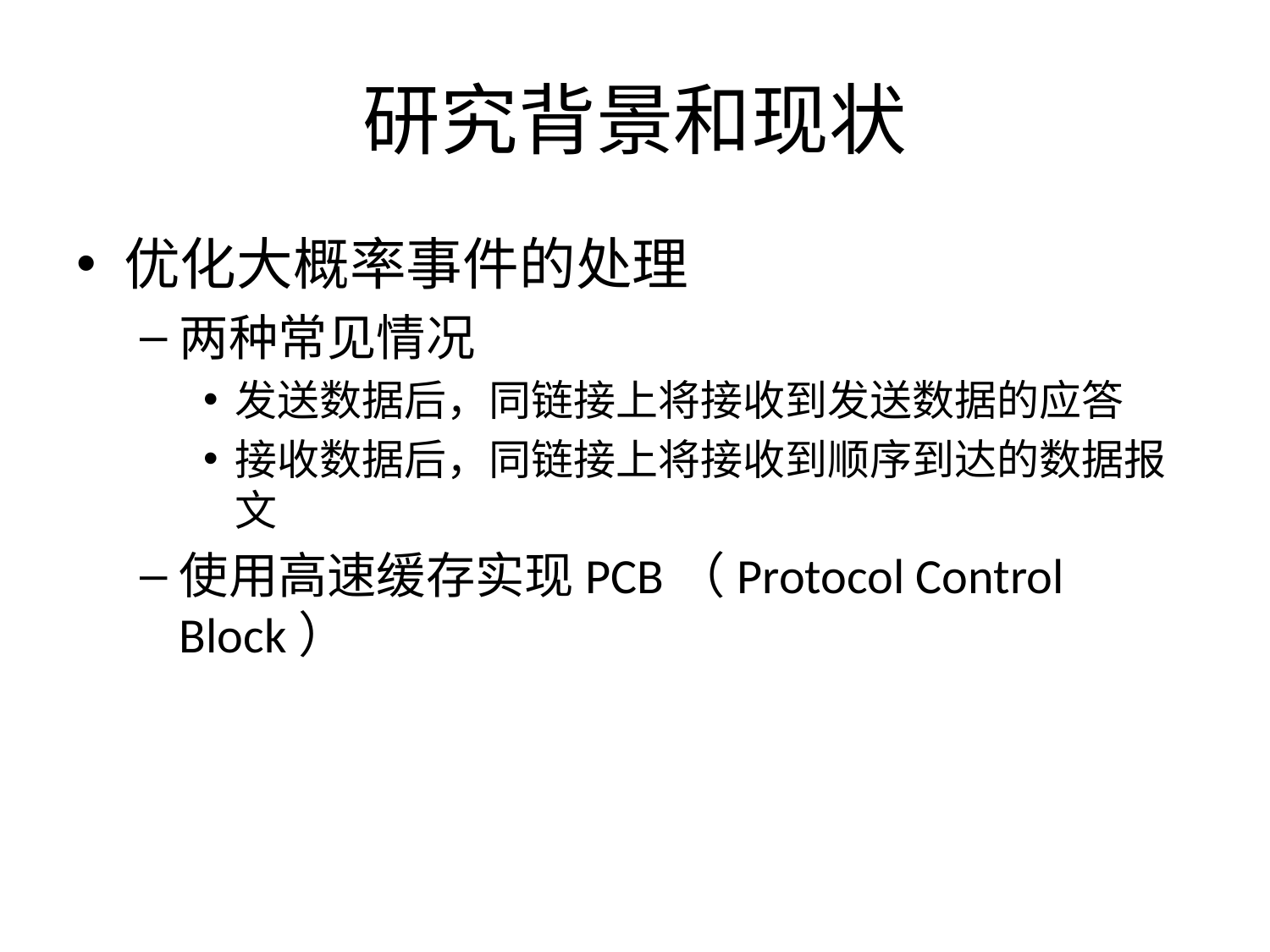

# 研究背景和现状
优化大概率事件的处理
两种常见情况
发送数据后，同链接上将接收到发送数据的应答
接收数据后，同链接上将接收到顺序到达的数据报文
使用高速缓存实现PCB（Protocol Control Block）